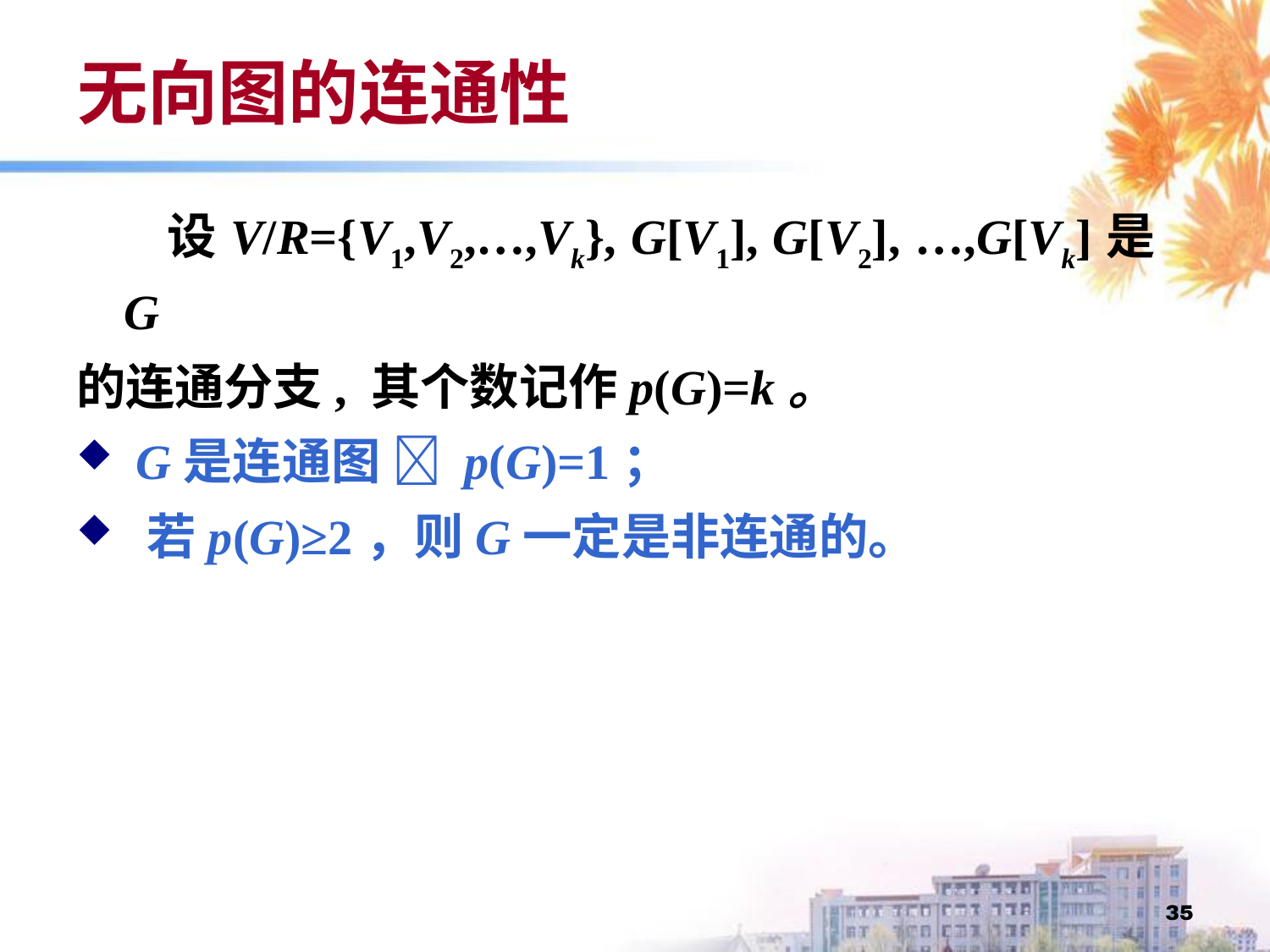

# 无向图的连通性
      设V/R={V1,V2,…,Vk}, G[V1], G[V2], …,G[Vk]是G
的连通分支, 其个数记作p(G)=k。
 G是连通图 ⇔ p(G)=1；
 若p(G)≥2，则G一定是非连通的。
35